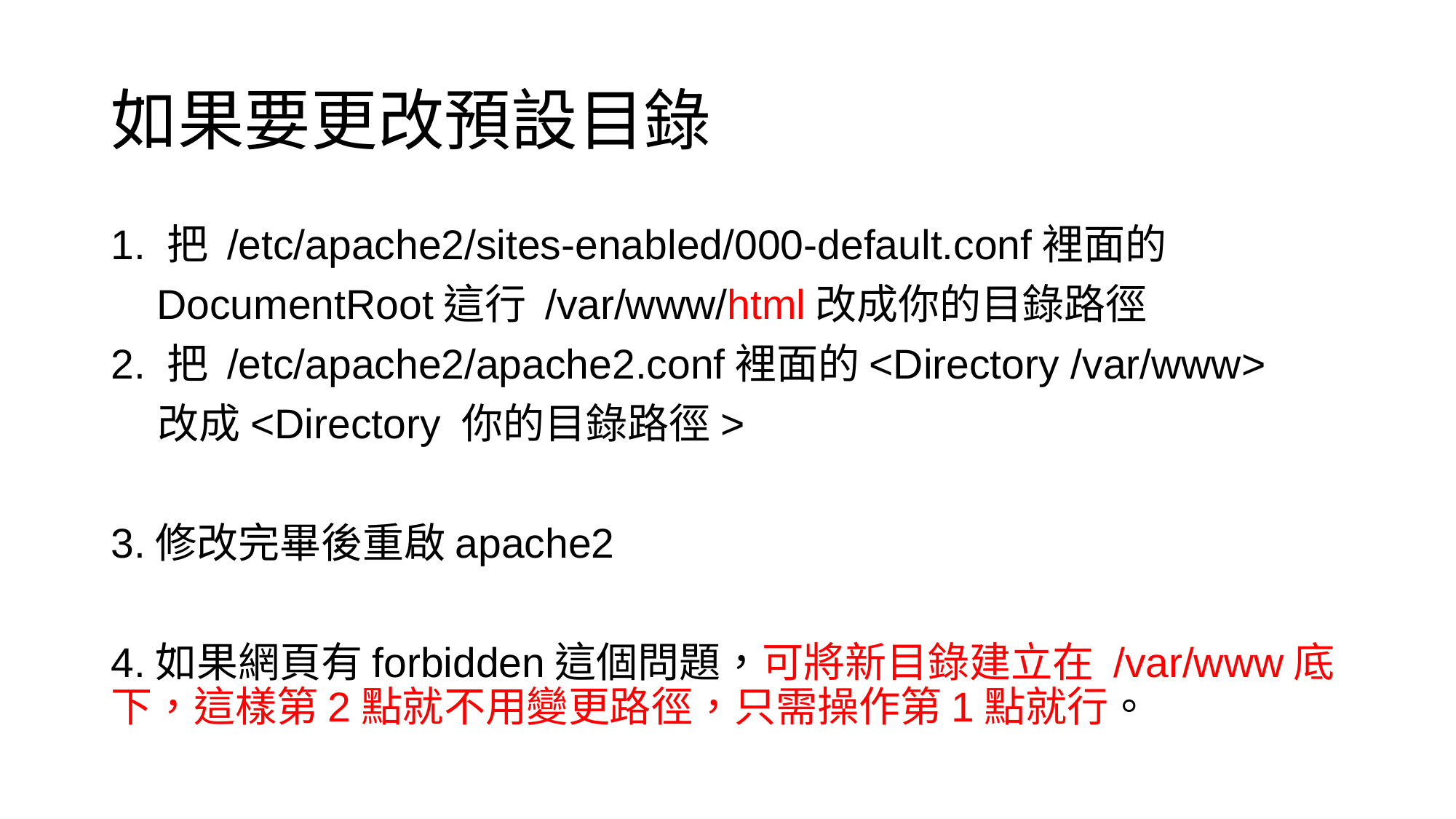

# 如果要更改預設目錄
1. 把 /etc/apache2/sites-enabled/000-default.conf裡面的
    DocumentRoot這行 /var/www/html改成你的目錄路徑
2. 把 /etc/apache2/apache2.conf裡面的<Directory /var/www>
    改成<Directory 你的目錄路徑>

3.修改完畢後重啟apache2

4.如果網頁有forbidden這個問題，可將新目錄建立在 /var/www底下，這樣第2點就不用變更路徑，只需操作第1點就行。